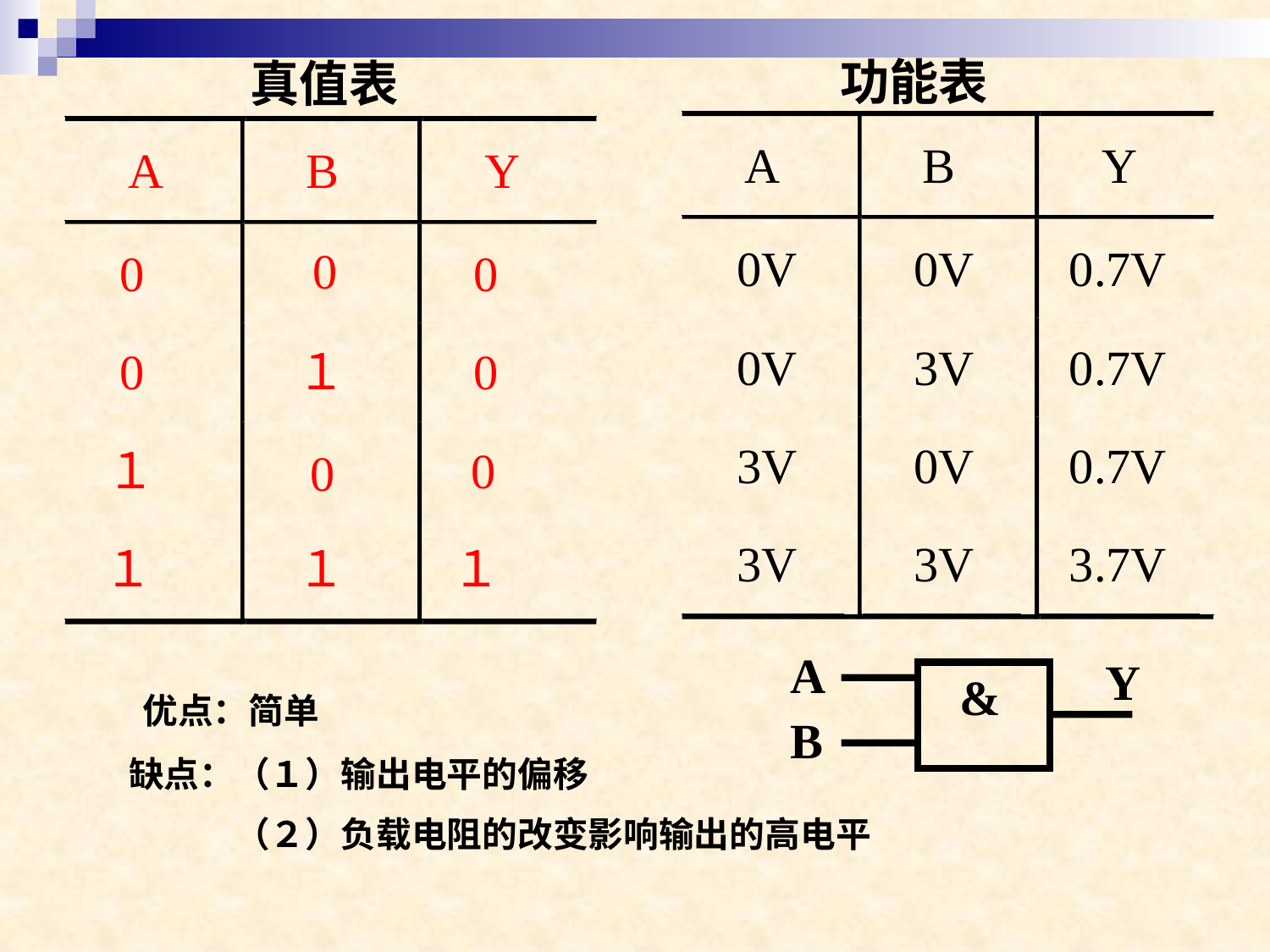

功能表
 真值表

A
B
Y

0V
0V
0.7V

0V
3V
0.7V

3V
0V
0.7V

3V
3V
3.7V

A
B
Y

0
0
0

0
１
0

１
0
0

１
１
１

A
Y
&

B
 优点：简单
缺点：（１）输出电平的偏移
　　　（２）负载电阻的改变影响输出的高电平